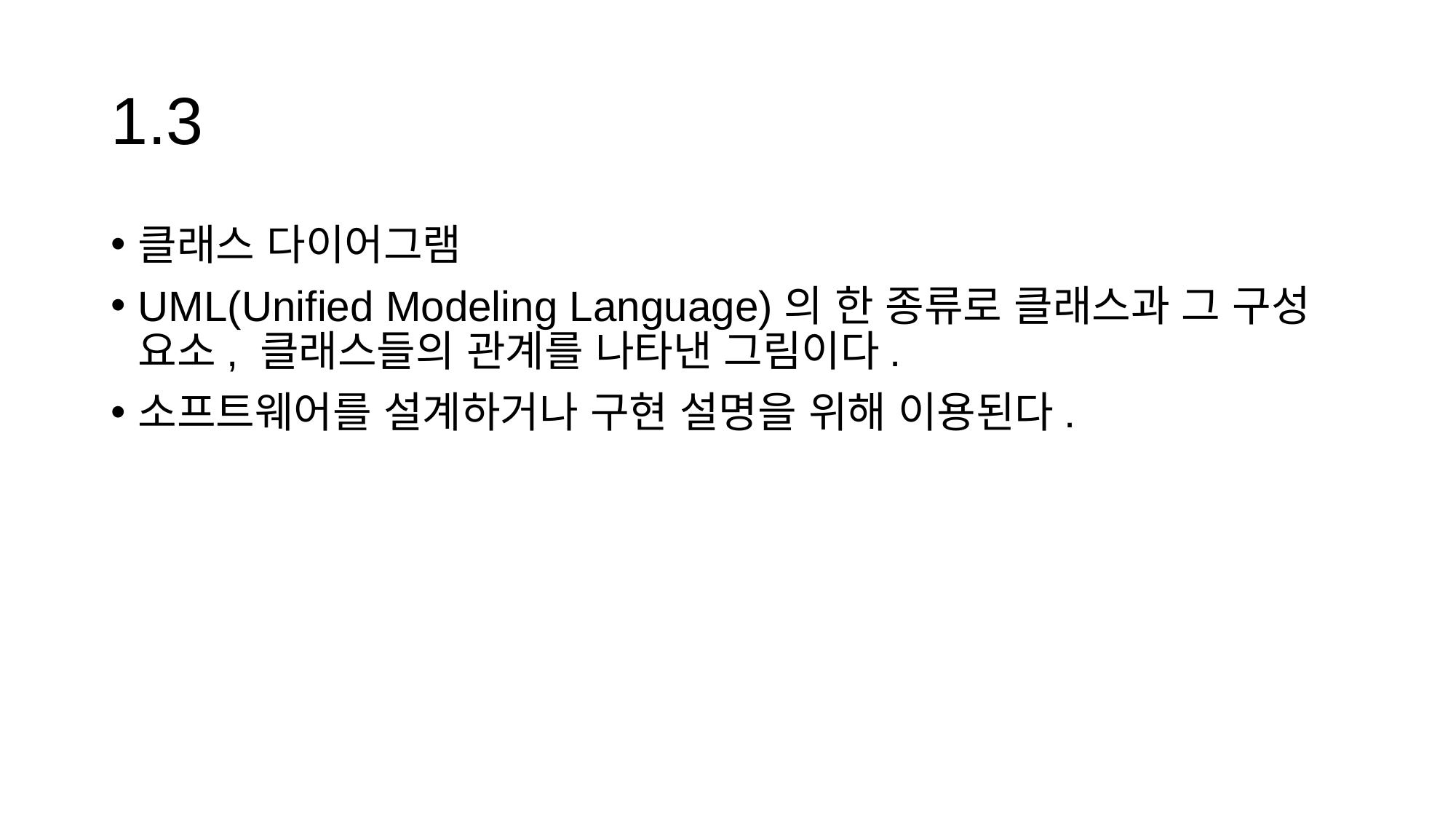

# 1.3
클래스 다이어그램
UML(Unified Modeling Language)의 한 종류로 클래스과 그 구성 요소, 클래스들의 관계를 나타낸 그림이다.
소프트웨어를 설계하거나 구현 설명을 위해 이용된다.